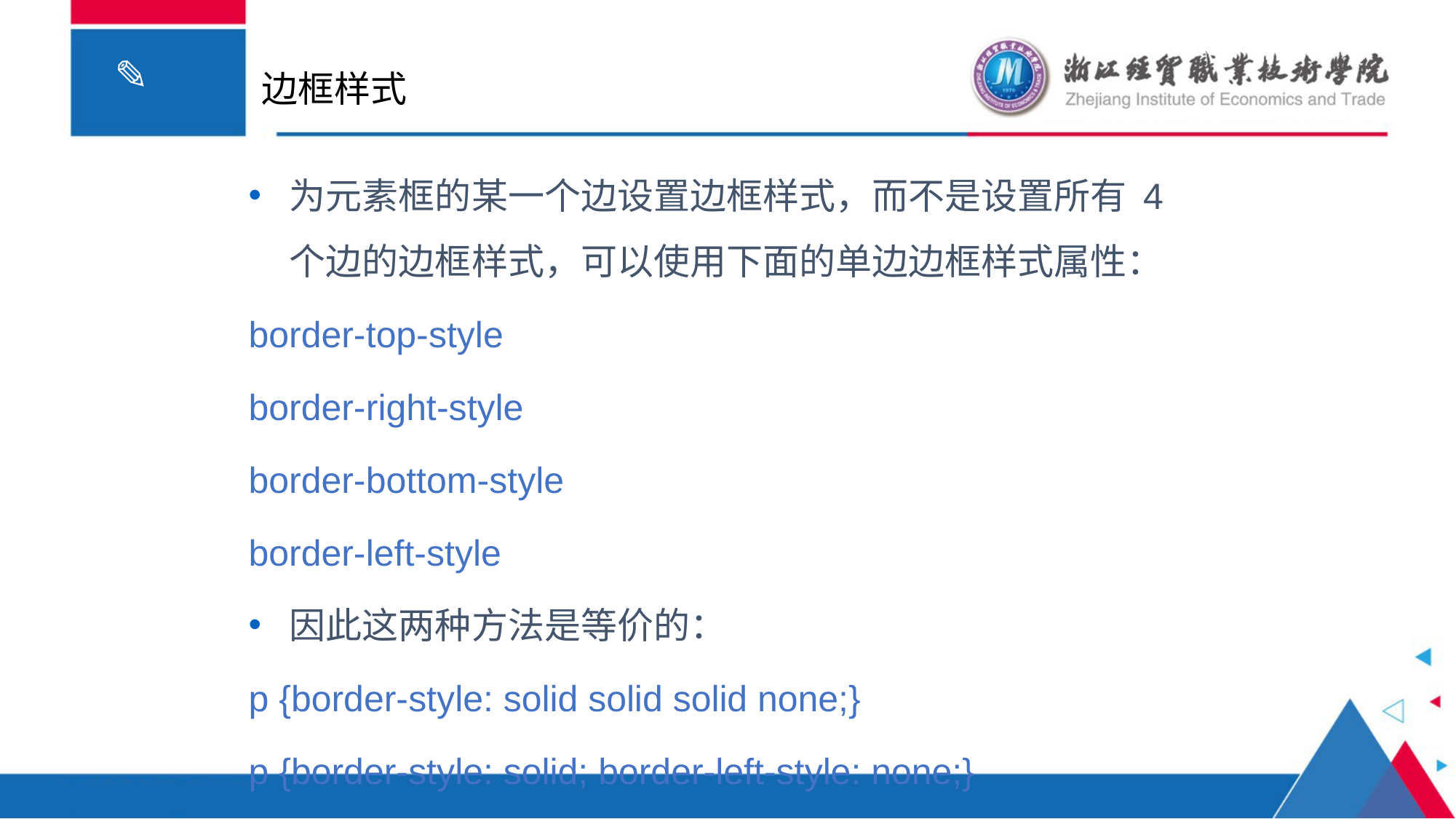

# 边框样式
为元素框的某一个边设置边框样式，而不是设置所有 4 个边的边框样式，可以使用下面的单边边框样式属性：
border-top-style
border-right-style
border-bottom-style
border-left-style
因此这两种方法是等价的：
p {border-style: solid solid solid none;}
p {border-style: solid; border-left-style: none;}